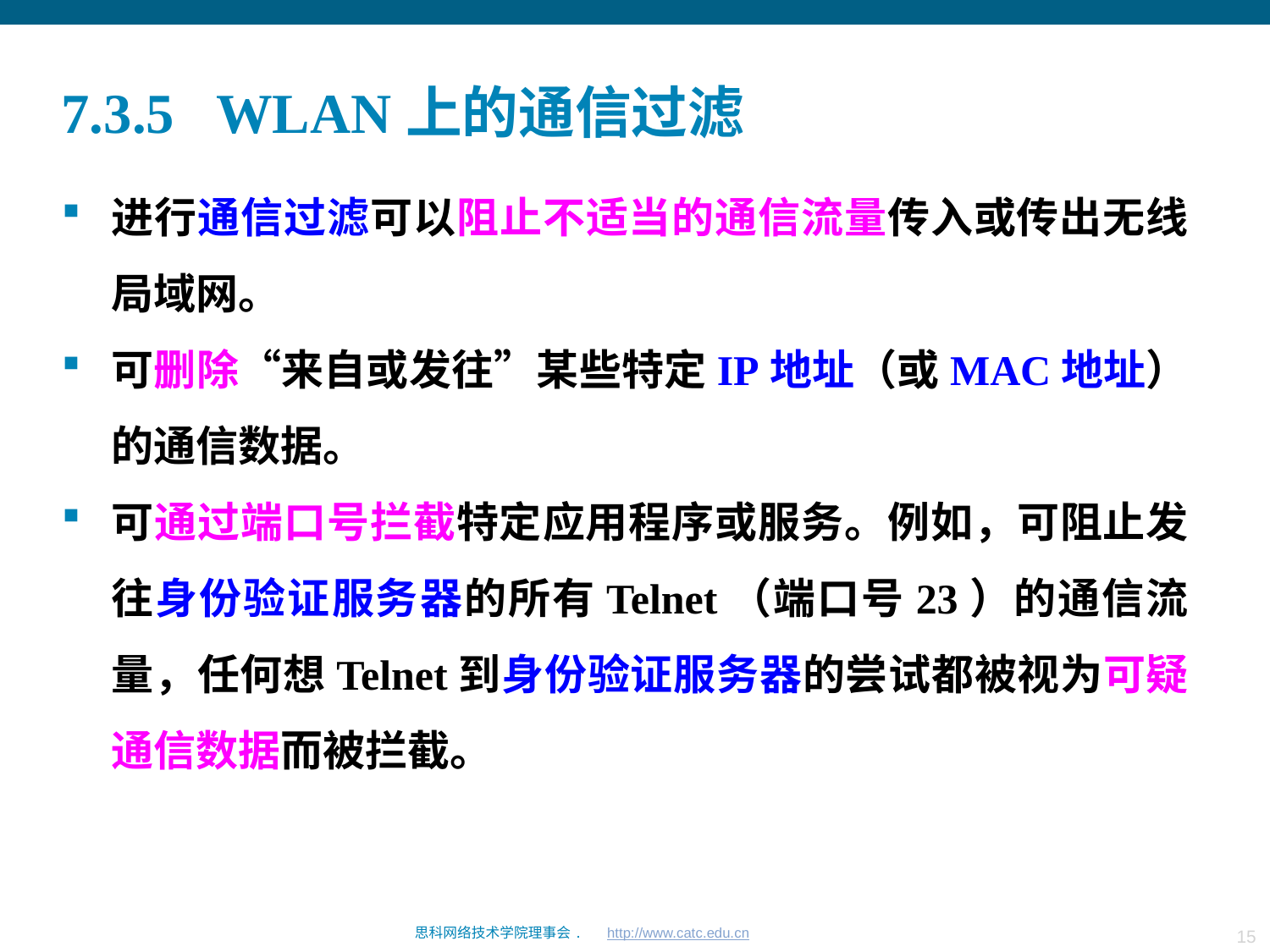

7.3.5   WLAN上的通信过滤
进行通信过滤可以阻止不适当的通信流量传入或传出无线局域网。
可删除“来自或发往”某些特定IP地址（或MAC地址）的通信数据。
可通过端口号拦截特定应用程序或服务。例如，可阻止发往身份验证服务器的所有Telnet（端口号23）的通信流量，任何想Telnet到身份验证服务器的尝试都被视为可疑通信数据而被拦截。